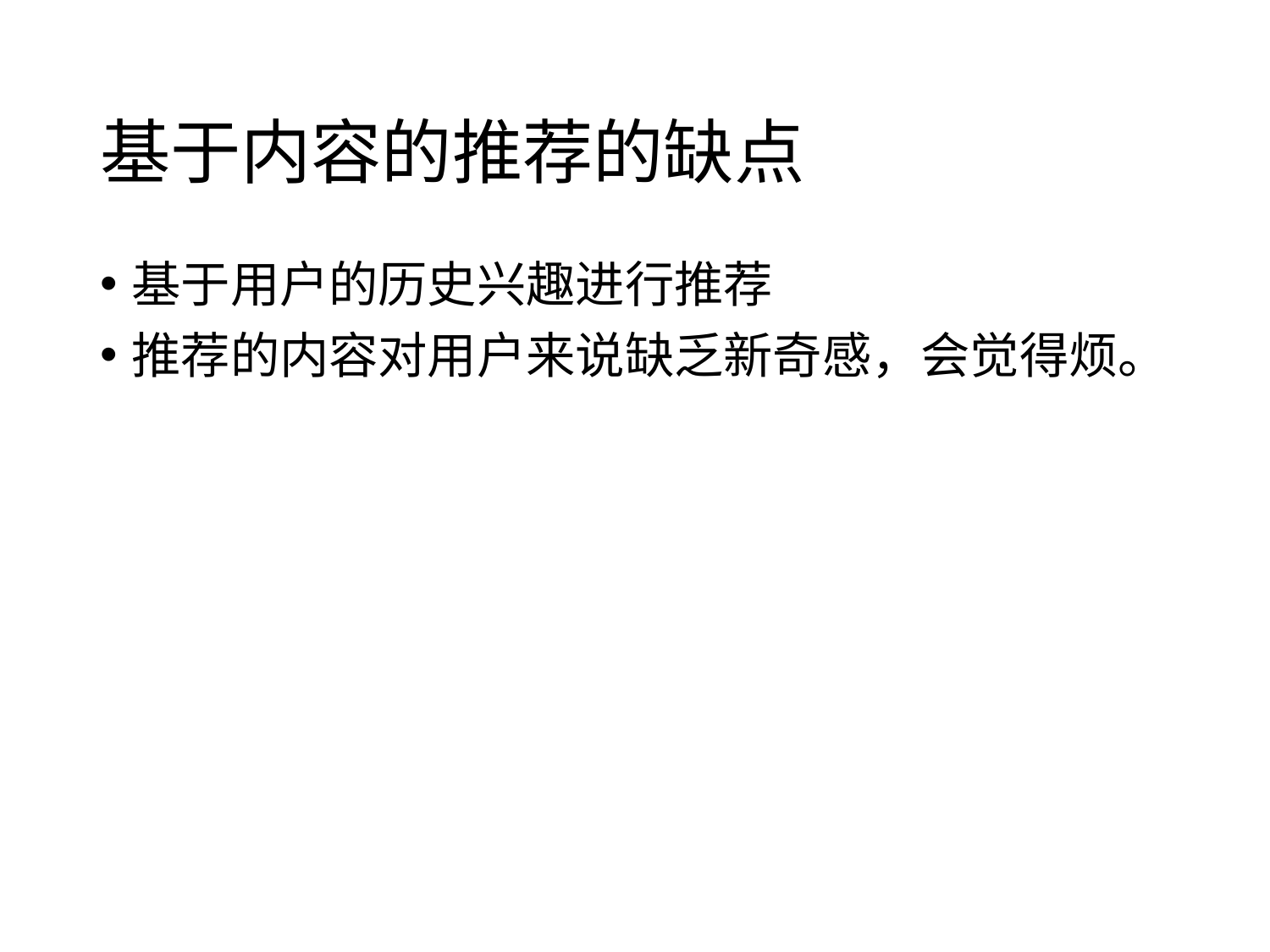

# 基于内容的推荐的缺点
基于用户的历史兴趣进行推荐
推荐的内容对用户来说缺乏新奇感，会觉得烦。